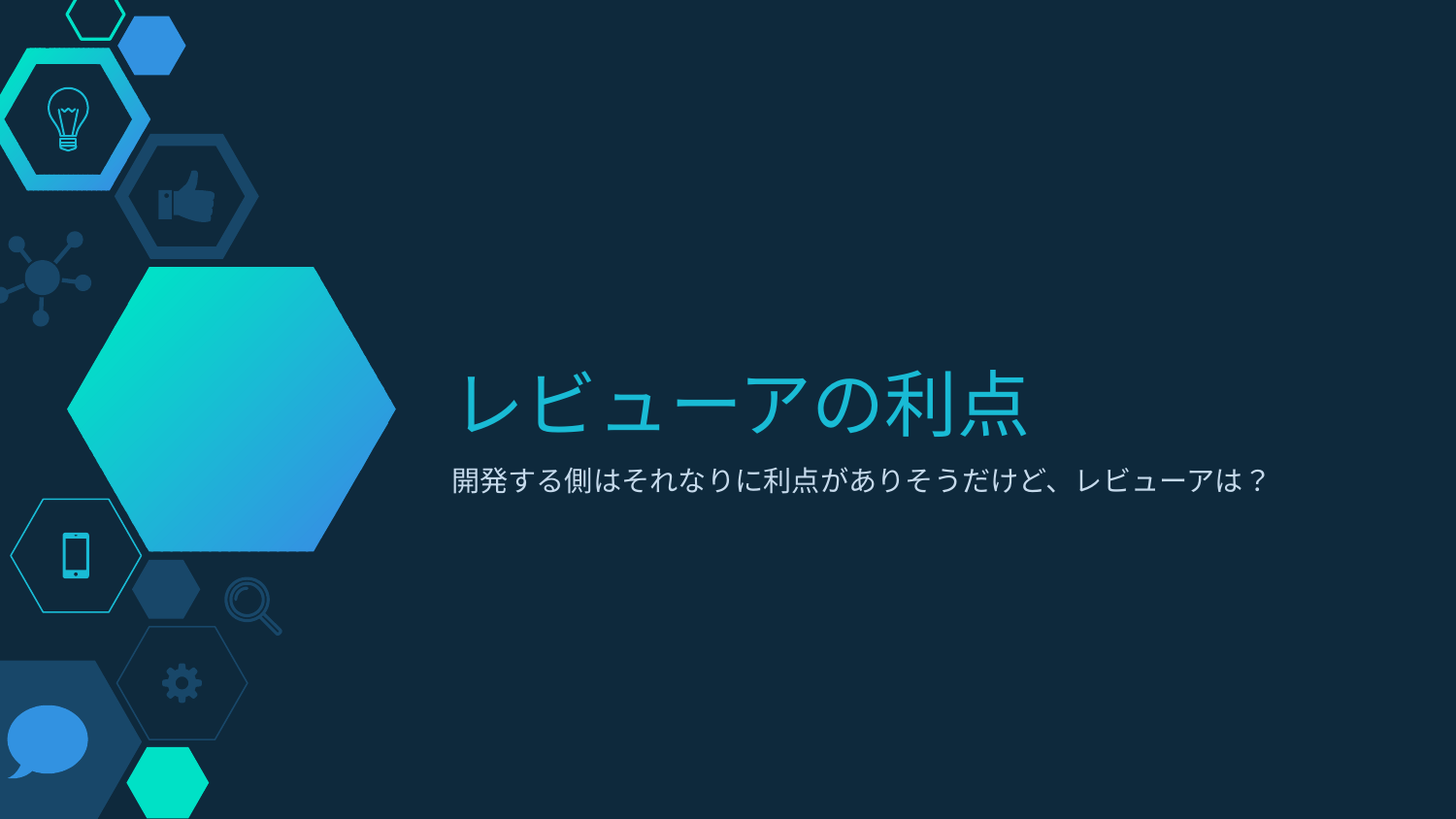

# レビューアの利点
開発する側はそれなりに利点がありそうだけど、レビューアは？